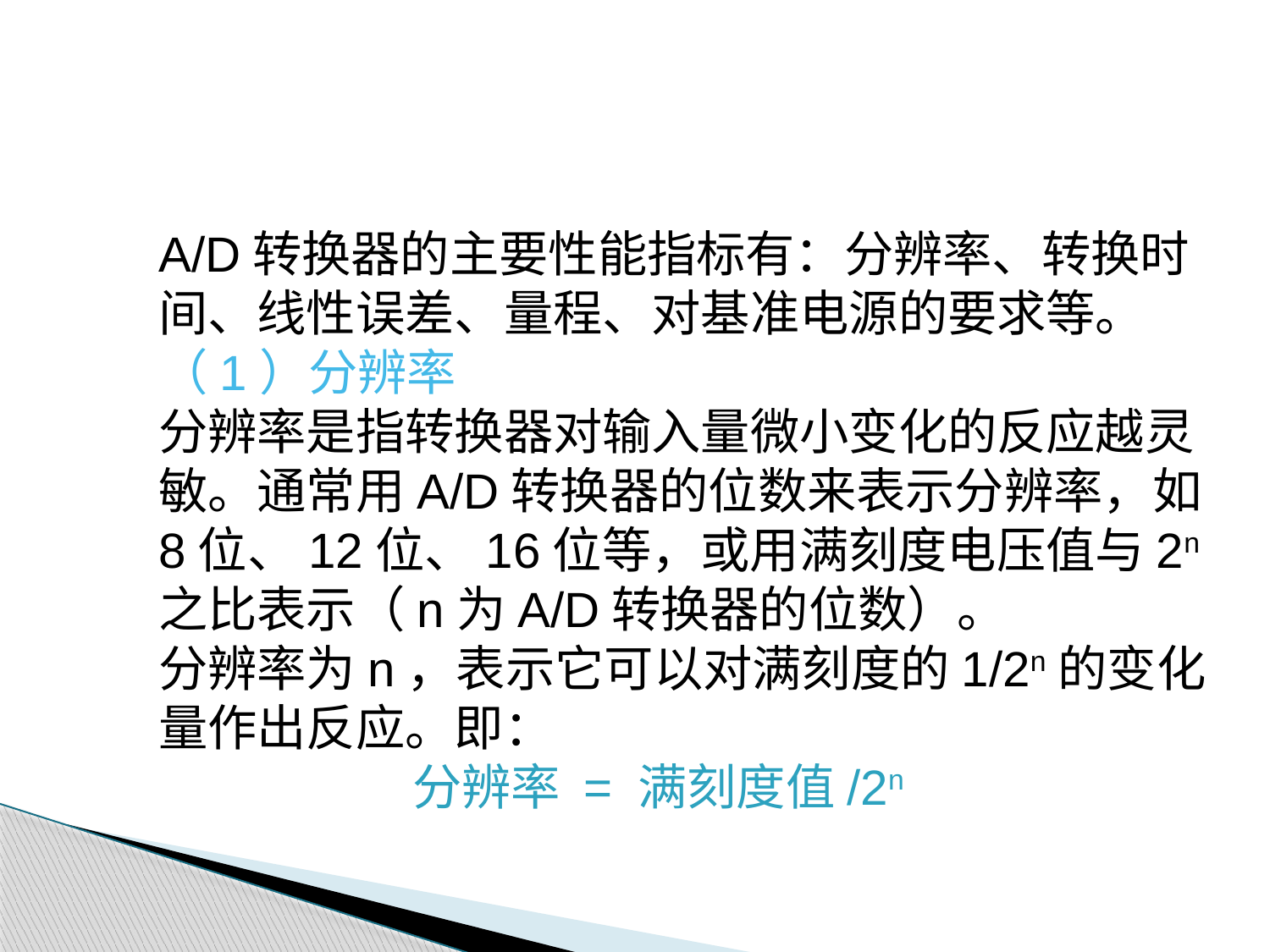

A/D转换器的主要性能指标有：分辨率、转换时间、线性误差、量程、对基准电源的要求等。
	（1）分辨率
	分辨率是指转换器对输入量微小变化的反应越灵敏。通常用A/D转换器的位数来表示分辨率，如8位、12位、16位等，或用满刻度电压值与2n之比表示（n为A/D转换器的位数）。
	分辨率为n，表示它可以对满刻度的1/2n的变化量作出反应。即：
			分辨率 = 满刻度值/2n